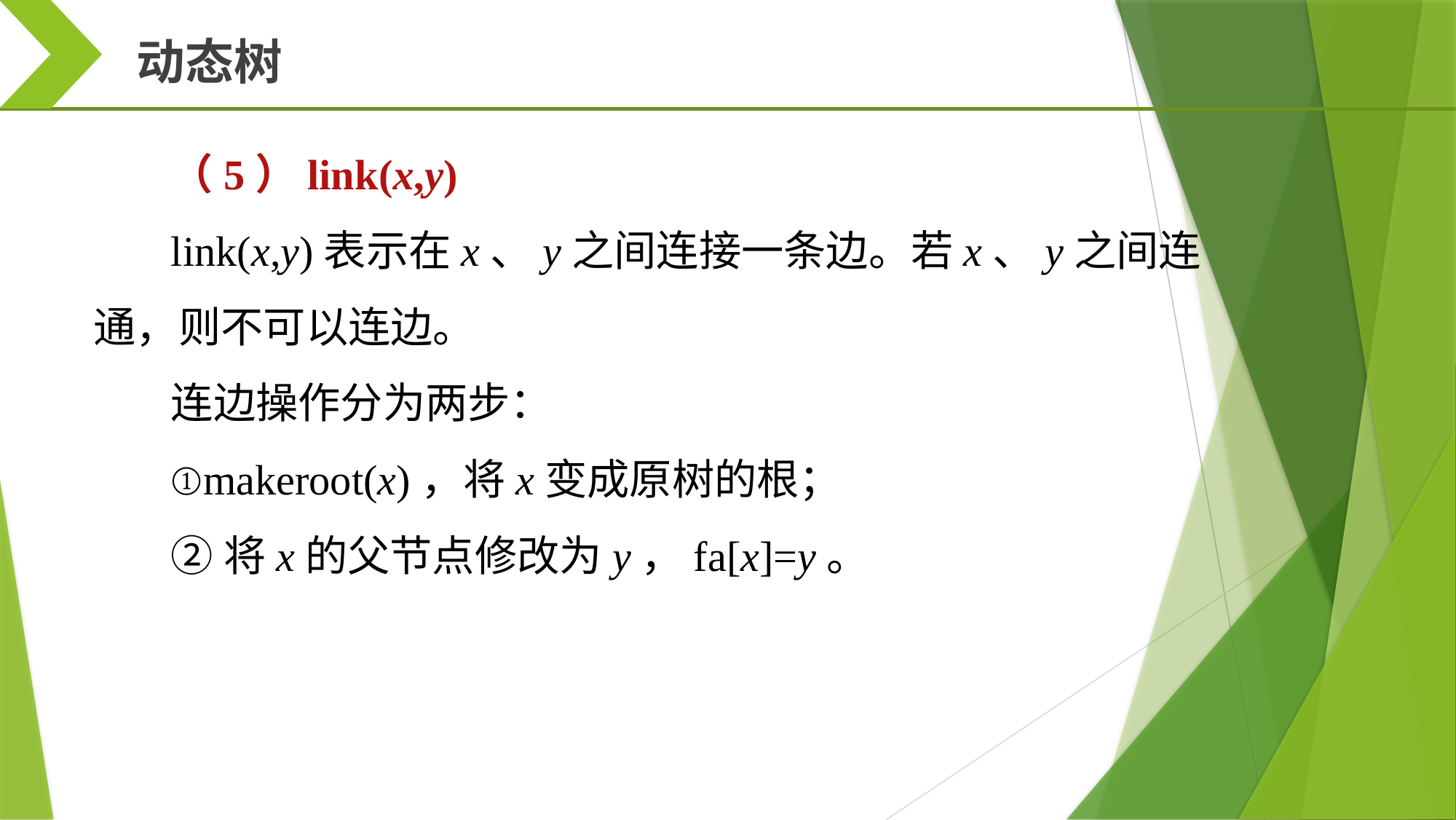

动态树
（5）link(x,y)
link(x,y)表示在x、y之间连接一条边。若x、y之间连通，则不可以连边。
连边操作分为两步：
①makeroot(x)，将x变成原树的根；
②将x的父节点修改为y，fa[x]=y。